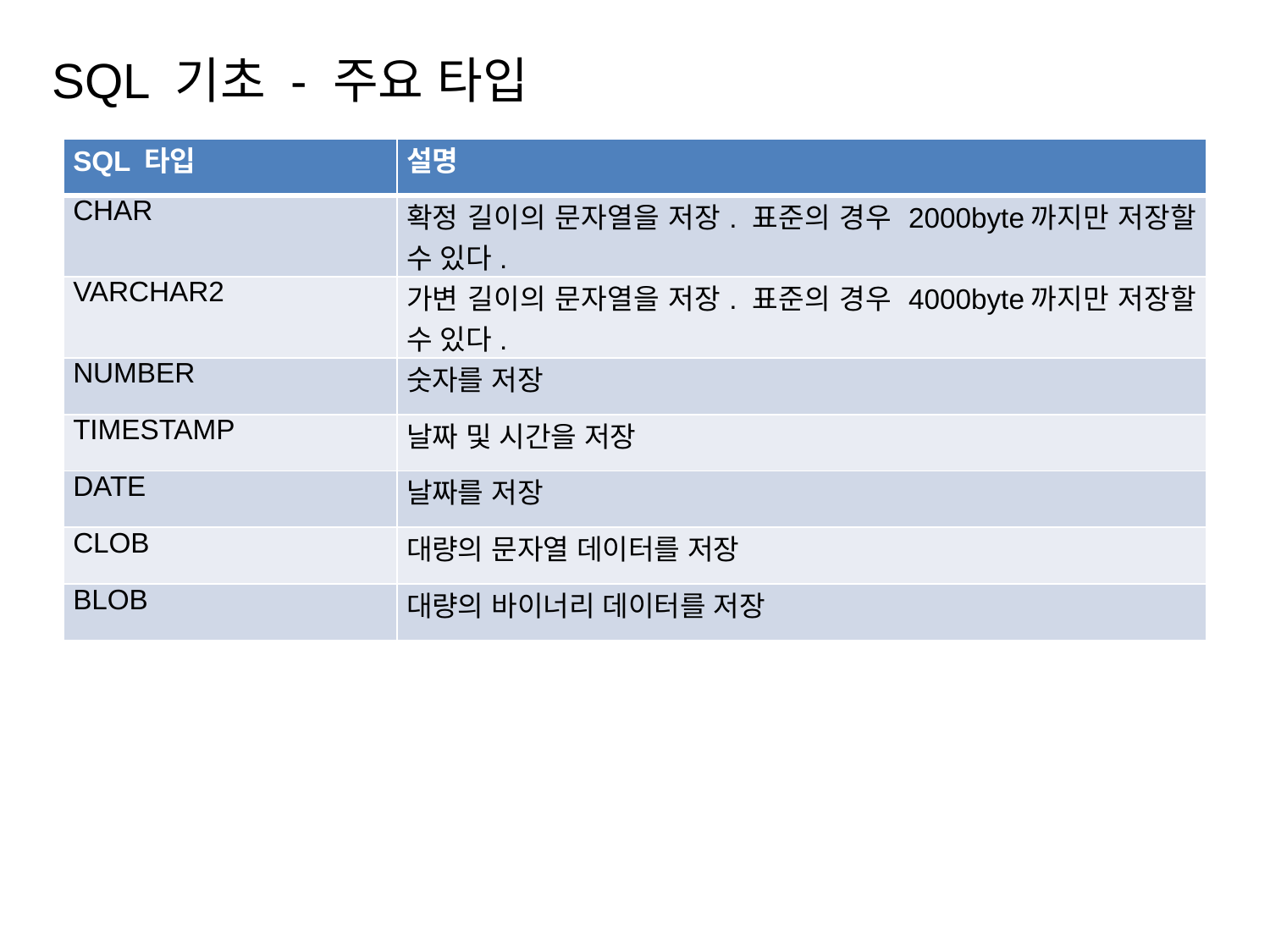

# SQL 기초 - 주요 타입
| SQL 타입 | 설명 |
| --- | --- |
| CHAR | 확정 길이의 문자열을 저장. 표준의 경우 2000byte까지만 저장할 수 있다. |
| VARCHAR2 | 가변 길이의 문자열을 저장. 표준의 경우 4000byte까지만 저장할 수 있다. |
| NUMBER | 숫자를 저장 |
| TIMESTAMP | 날짜 및 시간을 저장 |
| DATE | 날짜를 저장 |
| CLOB | 대량의 문자열 데이터를 저장 |
| BLOB | 대량의 바이너리 데이터를 저장 |